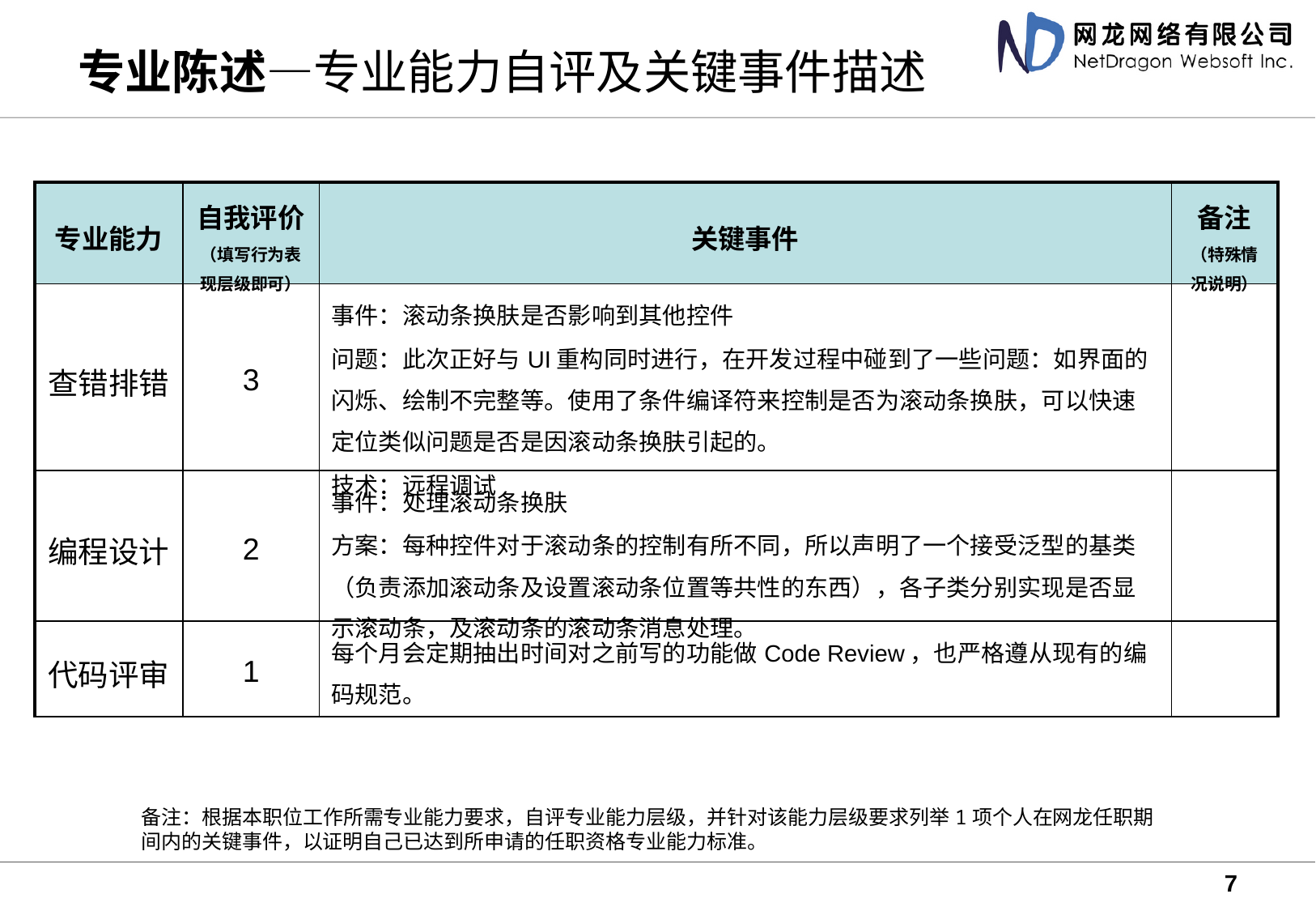

# 专业陈述—专业能力自评及关键事件描述
| 专业能力 | 自我评价 （填写行为表现层级即可） | 关键事件 | 备注 （特殊情况说明） |
| --- | --- | --- | --- |
| 查错排错 | 3 | 事件：滚动条换肤是否影响到其他控件 问题：此次正好与UI重构同时进行，在开发过程中碰到了一些问题：如界面的闪烁、绘制不完整等。使用了条件编译符来控制是否为滚动条换肤，可以快速定位类似问题是否是因滚动条换肤引起的。 技术：远程调试 |  |
| 编程设计 | 2 | 事件：处理滚动条换肤 方案：每种控件对于滚动条的控制有所不同，所以声明了一个接受泛型的基类（负责添加滚动条及设置滚动条位置等共性的东西），各子类分别实现是否显示滚动条，及滚动条的滚动条消息处理。 |  |
| 代码评审 | 1 | 每个月会定期抽出时间对之前写的功能做Code Review，也严格遵从现有的编码规范。 |  |
备注：根据本职位工作所需专业能力要求，自评专业能力层级，并针对该能力层级要求列举1项个人在网龙任职期间内的关键事件，以证明自己已达到所申请的任职资格专业能力标准。
7